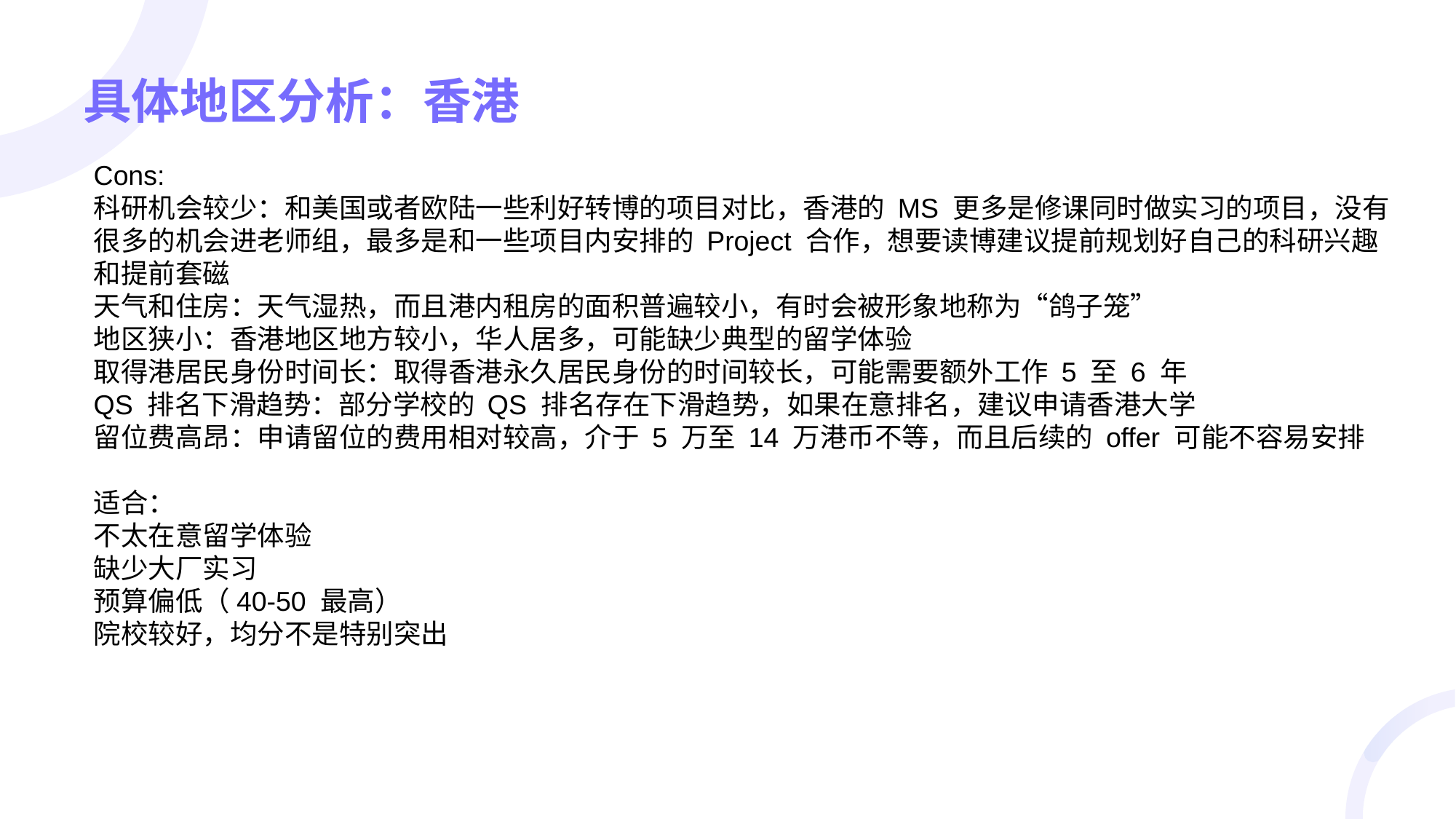

# 具体地区分析：香港
Cons:
科研机会较少：和美国或者欧陆一些利好转博的项目对比，香港的 MS 更多是修课同时做实习的项目，没有很多的机会进老师组，最多是和一些项目内安排的 Project 合作，想要读博建议提前规划好自己的科研兴趣和提前套磁
天气和住房：天气湿热，而且港内租房的面积普遍较小，有时会被形象地称为“鸽子笼”
地区狭小：香港地区地方较小，华人居多，可能缺少典型的留学体验
取得港居民身份时间长：取得香港永久居民身份的时间较长，可能需要额外工作 5 至 6 年
QS 排名下滑趋势：部分学校的 QS 排名存在下滑趋势，如果在意排名，建议申请香港大学
留位费高昂：申请留位的费用相对较高，介于 5 万至 14 万港币不等，而且后续的 offer 可能不容易安排

适合：
不太在意留学体验
缺少大厂实习
预算偏低（40-50 最高）
院校较好，均分不是特别突出